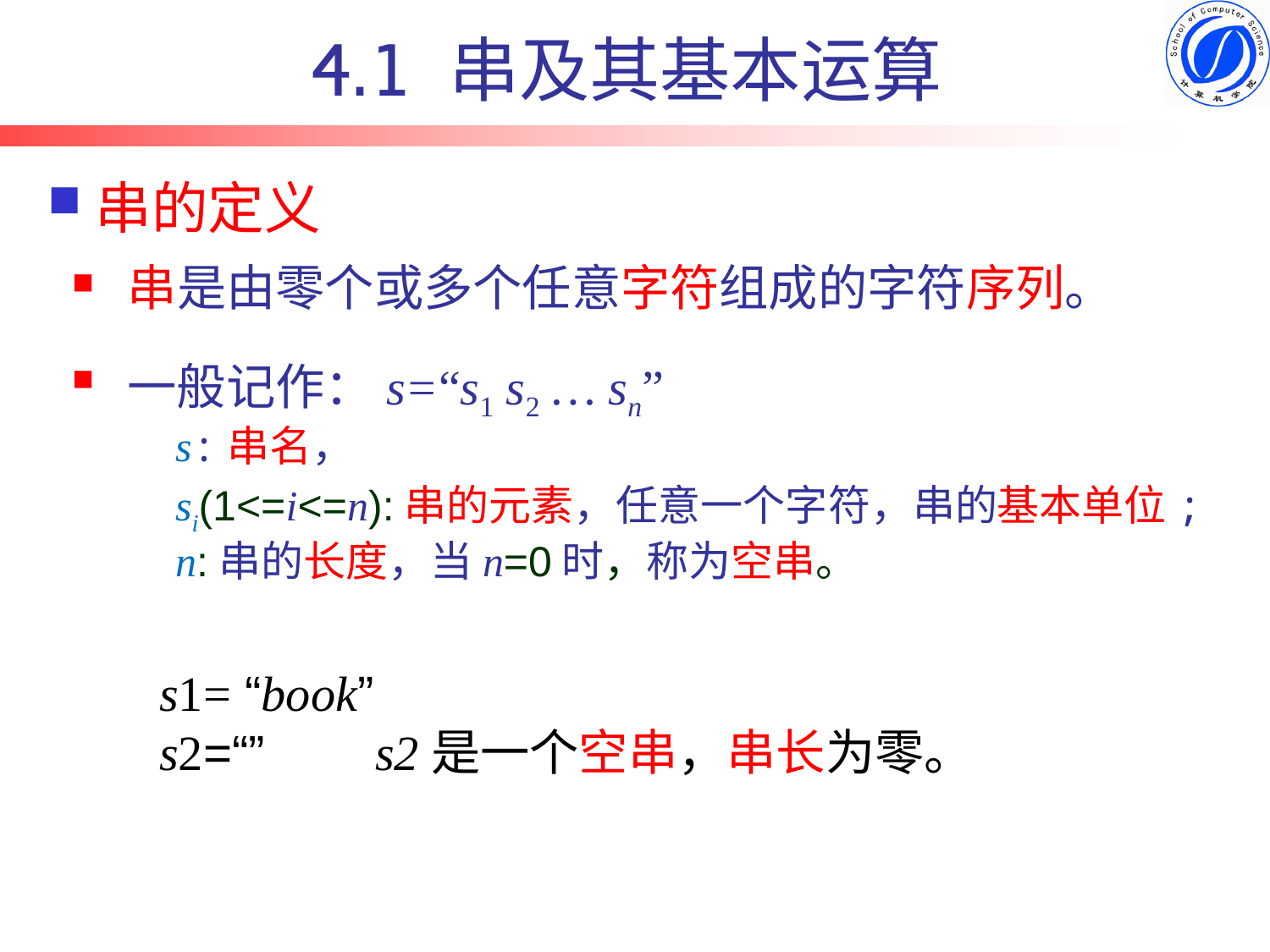

# 4.1 串及其基本运算
串的定义
串是由零个或多个任意字符组成的字符序列。
一般记作：s=“s1 s2 … sn”
s:串名，
si(1<=i<=n):串的元素，任意一个字符，串的基本单位;
n:串的长度，当n=0时，称为空串。
s1= “book”
s2=“”        s2是一个空串，串长为零。